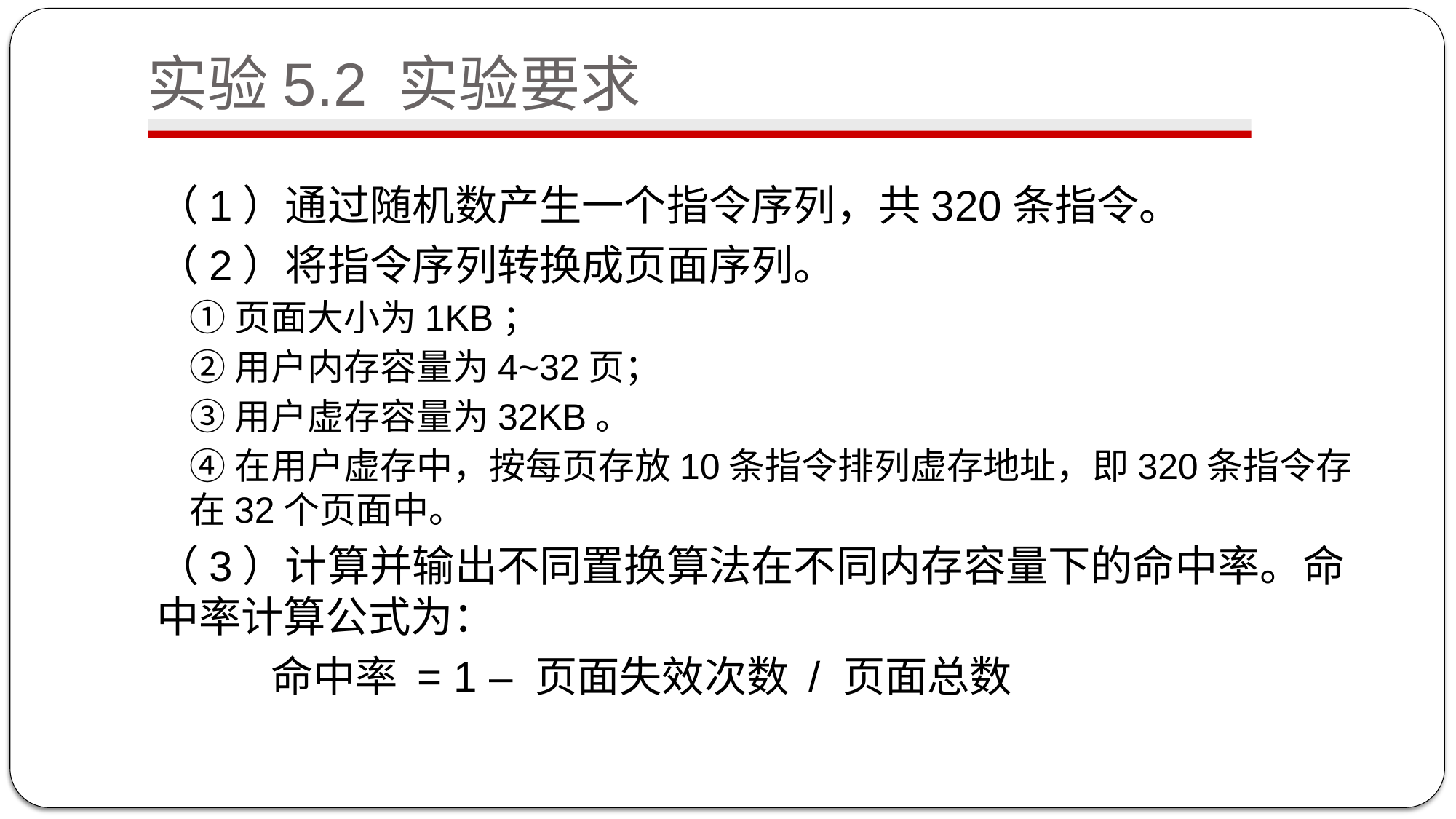

# 实验5.2 实验要求
（1）通过随机数产生一个指令序列，共320条指令。
（2）将指令序列转换成页面序列。
①页面大小为1KB；
②用户内存容量为4~32页；
③用户虚存容量为32KB。
④在用户虚存中，按每页存放10条指令排列虚存地址，即320条指令存在32个页面中。
（3）计算并输出不同置换算法在不同内存容量下的命中率。命中率计算公式为：
           命中率 = 1 – 页面失效次数 / 页面总数